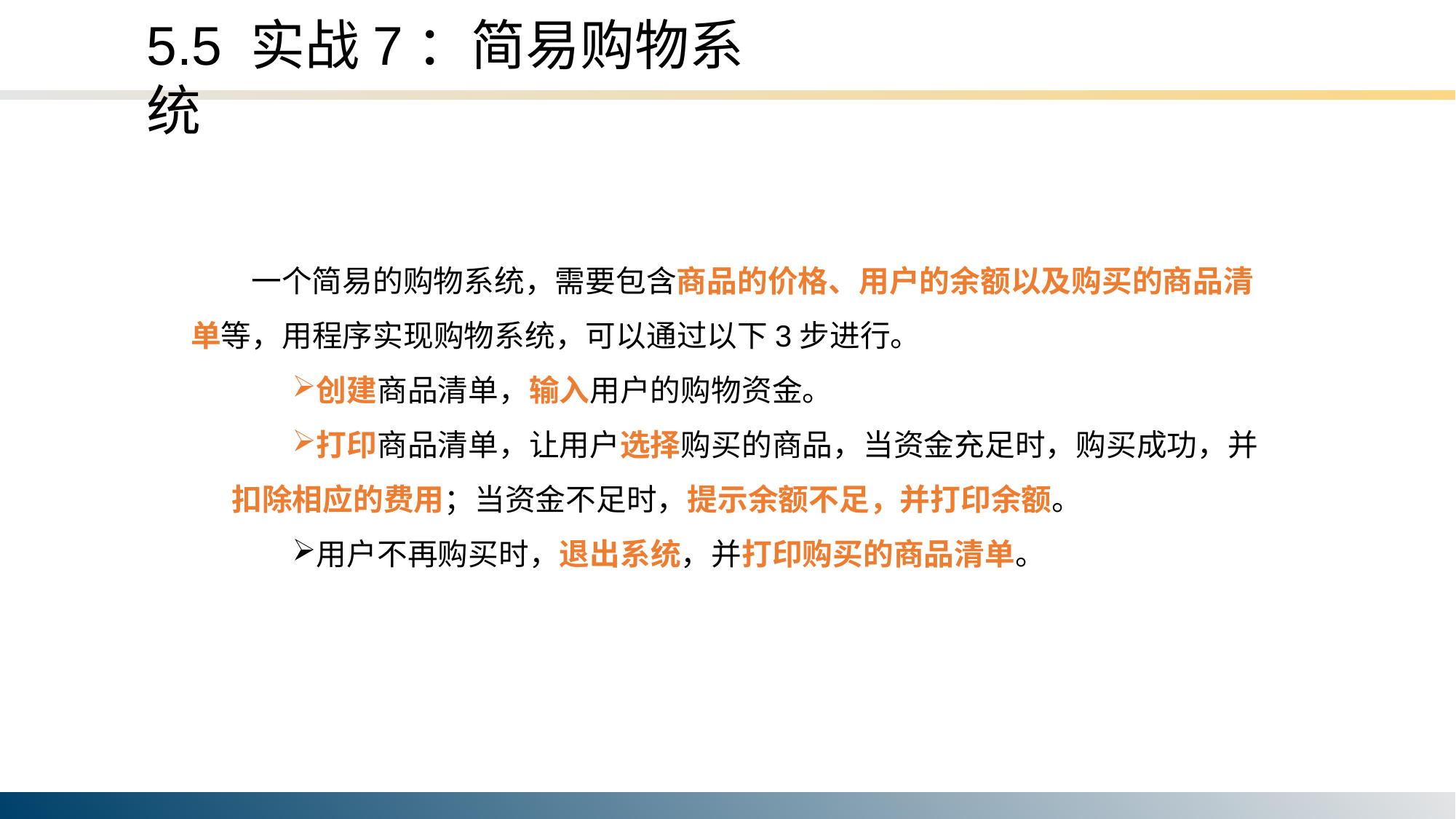

5.5 实战7：简易购物系统
一个简易的购物系统，需要包含商品的价格、用户的余额以及购买的商品清单等，用程序实现购物系统，可以通过以下3步进行。
创建商品清单，输入用户的购物资金。
打印商品清单，让用户选择购买的商品，当资金充足时，购买成功，并扣除相应的费用；当资金不足时，提示余额不足，并打印余额。
用户不再购买时，退出系统，并打印购买的商品清单。